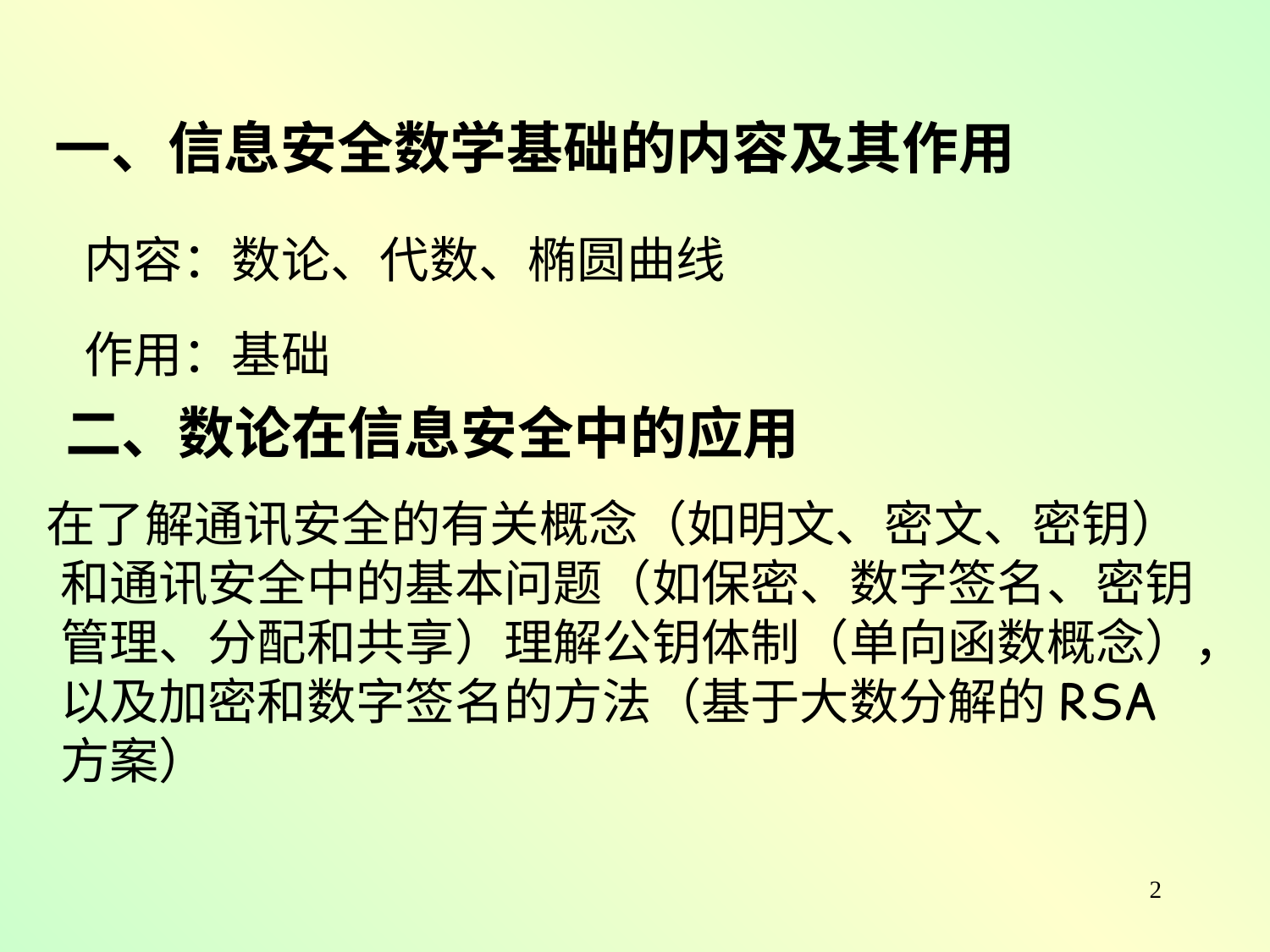

一、信息安全数学基础的内容及其作用
  内容：数论、代数、椭圆曲线
  作用：基础
二、数论在信息安全中的应用
  在了解通讯安全的有关概念（如明文、密文、密钥）和通讯安全中的基本问题（如保密、数字签名、密钥管理、分配和共享）理解公钥体制（单向函数概念），以及加密和数字签名的方法（基于大数分解的RSA方案）

2